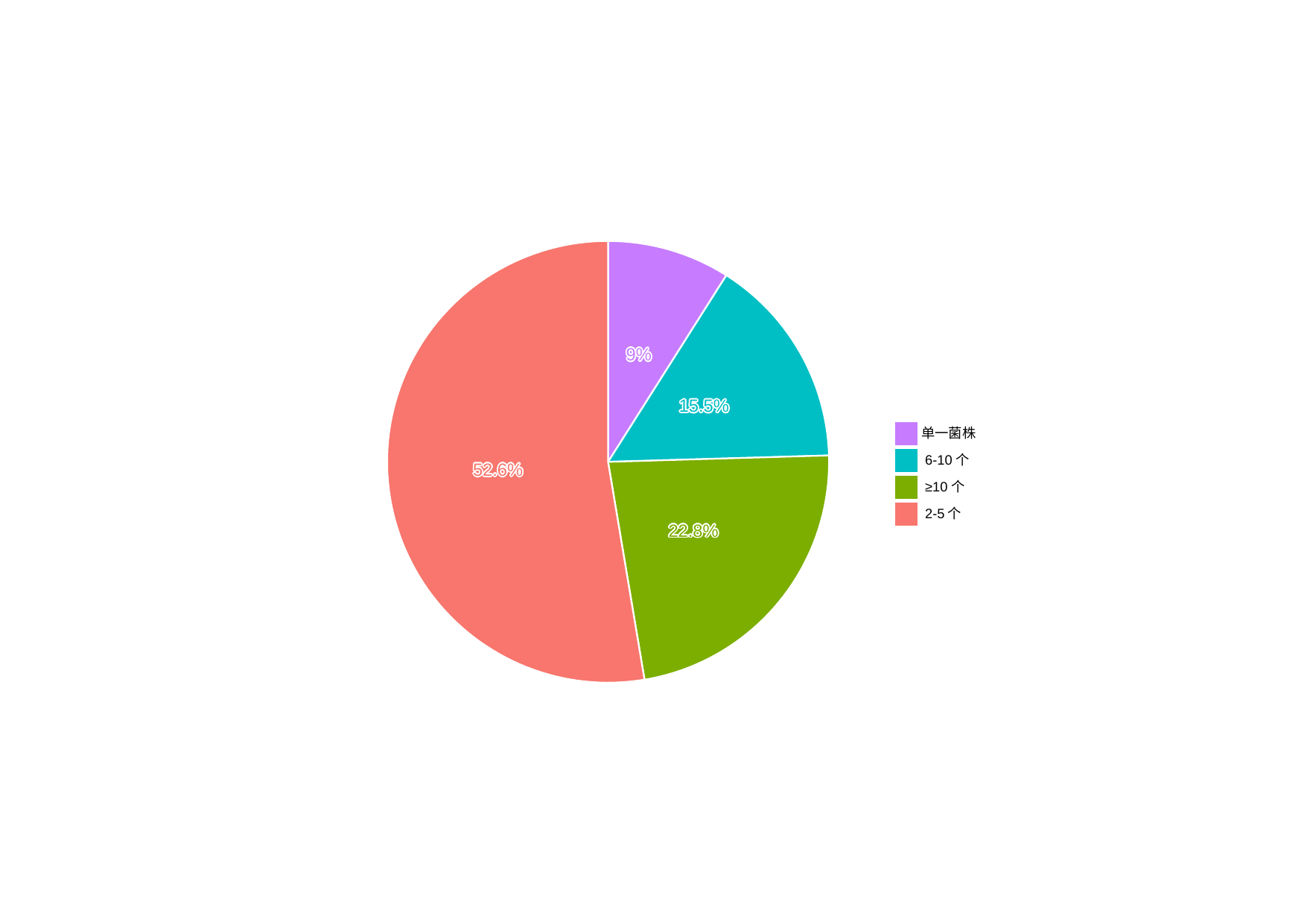

9%
9%
9%
9%
9%
9%
9%
9%
9%
9%
9%
9%
9%
9%
9%
9%
9%
15.5%
15.5%
15.5%
15.5%
15.5%
15.5%
15.5%
15.5%
15.5%
15.5%
15.5%
15.5%
15.5%
15.5%
15.5%
15.5%
15.5%

单一菌株

6-10个
52.6%
52.6%
52.6%
52.6%
52.6%
52.6%
52.6%
52.6%
52.6%
52.6%
52.6%
52.6%
52.6%
52.6%
52.6%
52.6%
52.6%

≥10个

2-5个
22.8%
22.8%
22.8%
22.8%
22.8%
22.8%
22.8%
22.8%
22.8%
22.8%
22.8%
22.8%
22.8%
22.8%
22.8%
22.8%
22.8%